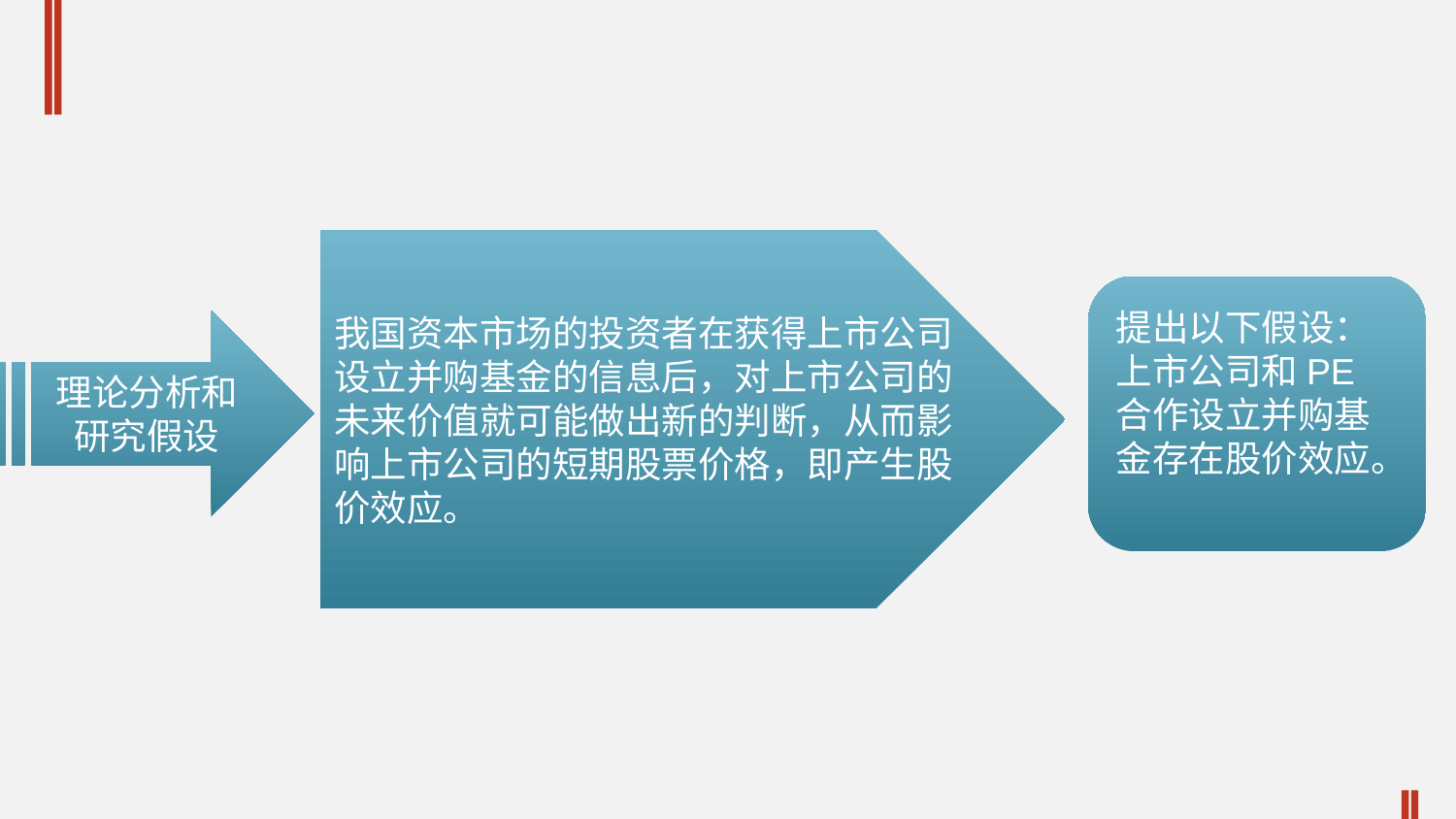

我国资本市场的投资者在获得上市公司设立并购基金的信息后，对上市公司的未来价值就可能做出新的判断，从而影响上市公司的短期股票价格，即产生股价效应。
提出以下假设：
上市公司和PE合作设立并购基金存在股价效应。
理论分析和研究假设